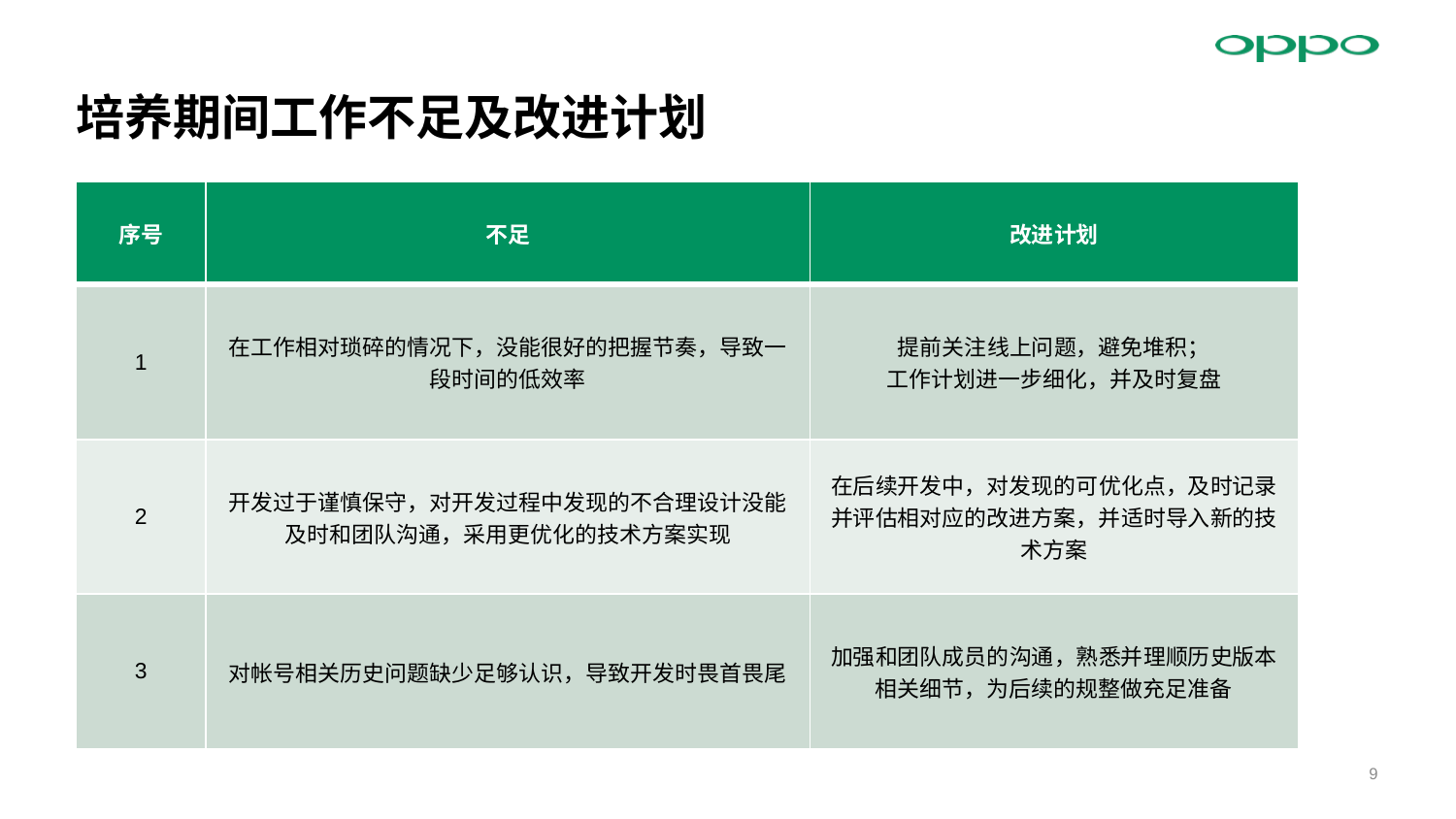

# 培养期间工作不足及改进计划
| 序号 | 不足 | 改进计划 |
| --- | --- | --- |
| 1 | 在工作相对琐碎的情况下，没能很好的把握节奏，导致一段时间的低效率 | 提前关注线上问题，避免堆积； 工作计划进一步细化，并及时复盘 |
| 2 | 开发过于谨慎保守，对开发过程中发现的不合理设计没能及时和团队沟通，采用更优化的技术方案实现 | 在后续开发中，对发现的可优化点，及时记录并评估相对应的改进方案，并适时导入新的技术方案 |
| 3 | 对帐号相关历史问题缺少足够认识，导致开发时畏首畏尾 | 加强和团队成员的沟通，熟悉并理顺历史版本相关细节，为后续的规整做充足准备 |